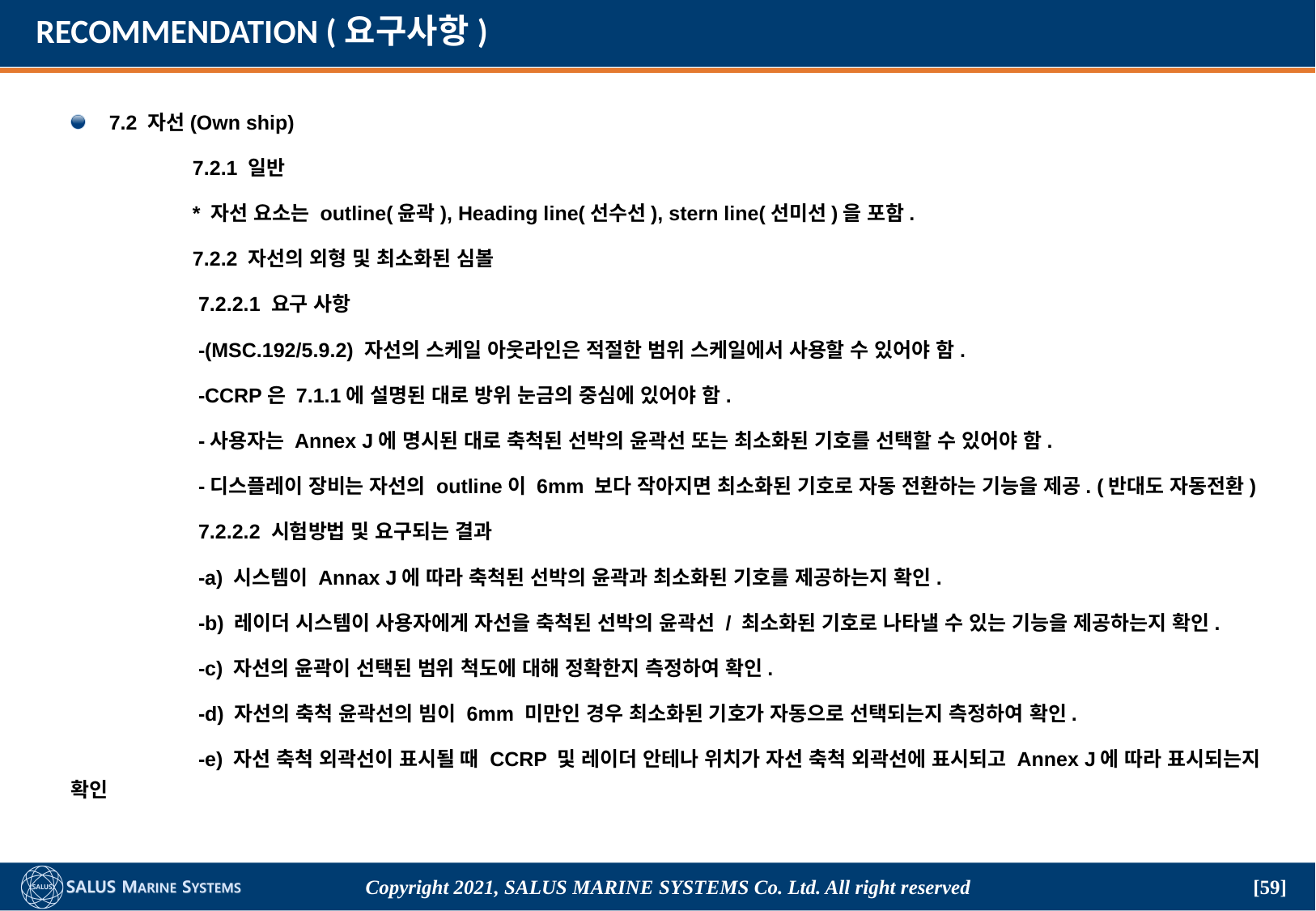

# RECOMMENDATION (요구사항)
7.2 자선(Own ship)
	7.2.1 일반
	* 자선 요소는 outline(윤곽), Heading line(선수선), stern line(선미선)을 포함.
	7.2.2 자선의 외형 및 최소화된 심볼
	 7.2.2.1 요구 사항
	 -(MSC.192/5.9.2) 자선의 스케일 아웃라인은 적절한 범위 스케일에서 사용할 수 있어야 함.
	 -CCRP은 7.1.1에 설명된 대로 방위 눈금의 중심에 있어야 함.
	 -사용자는 Annex J에 명시된 대로 축척된 선박의 윤곽선 또는 최소화된 기호를 선택할 수 있어야 함.
	 -디스플레이 장비는 자선의 outline이 6mm 보다 작아지면 최소화된 기호로 자동 전환하는 기능을 제공. (반대도 자동전환)
	 7.2.2.2 시험방법 및 요구되는 결과
	 -a) 시스템이 Annax J에 따라 축척된 선박의 윤곽과 최소화된 기호를 제공하는지 확인.
	 -b) 레이더 시스템이 사용자에게 자선을 축척된 선박의 윤곽선 / 최소화된 기호로 나타낼 수 있는 기능을 제공하는지 확인.
	 -c) 자선의 윤곽이 선택된 범위 척도에 대해 정확한지 측정하여 확인.
	 -d) 자선의 축척 윤곽선의 빔이 6mm 미만인 경우 최소화된 기호가 자동으로 선택되는지 측정하여 확인.
	 -e) 자선 축척 외곽선이 표시될 때 CCRP 및 레이더 안테나 위치가 자선 축척 외곽선에 표시되고 Annex J에 따라 표시되는지 확인
Copyright 2021, SALUS Marine Systems Co. Ltd. All right reserved
[59]